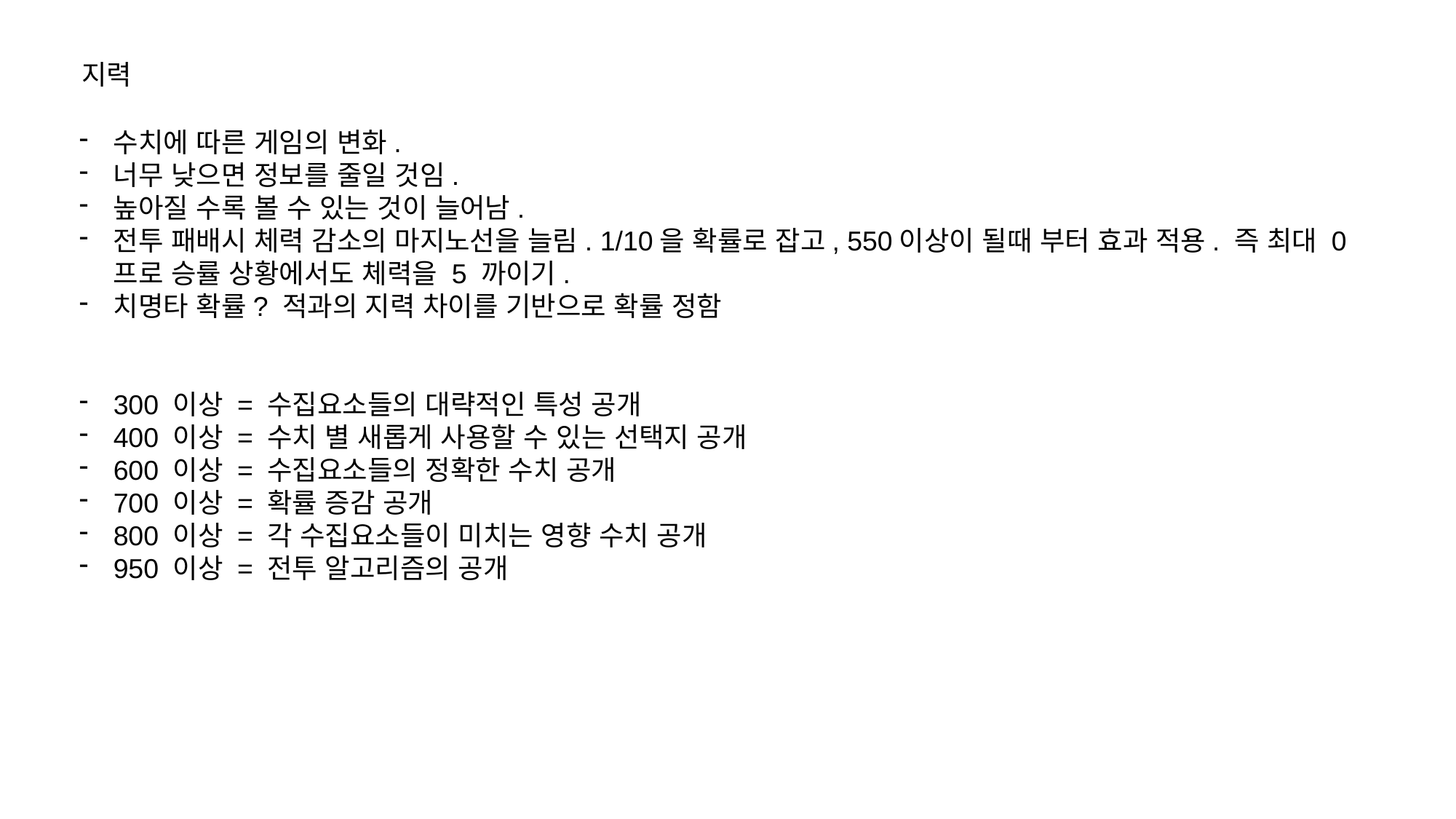

지력
수치에 따른 게임의 변화.
너무 낮으면 정보를 줄일 것임.
높아질 수록 볼 수 있는 것이 늘어남.
전투 패배시 체력 감소의 마지노선을 늘림. 1/10을 확률로 잡고, 550이상이 될때 부터 효과 적용. 즉 최대 0프로 승률 상황에서도 체력을 5 까이기.
치명타 확률? 적과의 지력 차이를 기반으로 확률 정함

300 이상 = 수집요소들의 대략적인 특성 공개
400 이상 = 수치 별 새롭게 사용할 수 있는 선택지 공개
600 이상 = 수집요소들의 정확한 수치 공개
700 이상 = 확률 증감 공개
800 이상 = 각 수집요소들이 미치는 영향 수치 공개
950 이상 = 전투 알고리즘의 공개